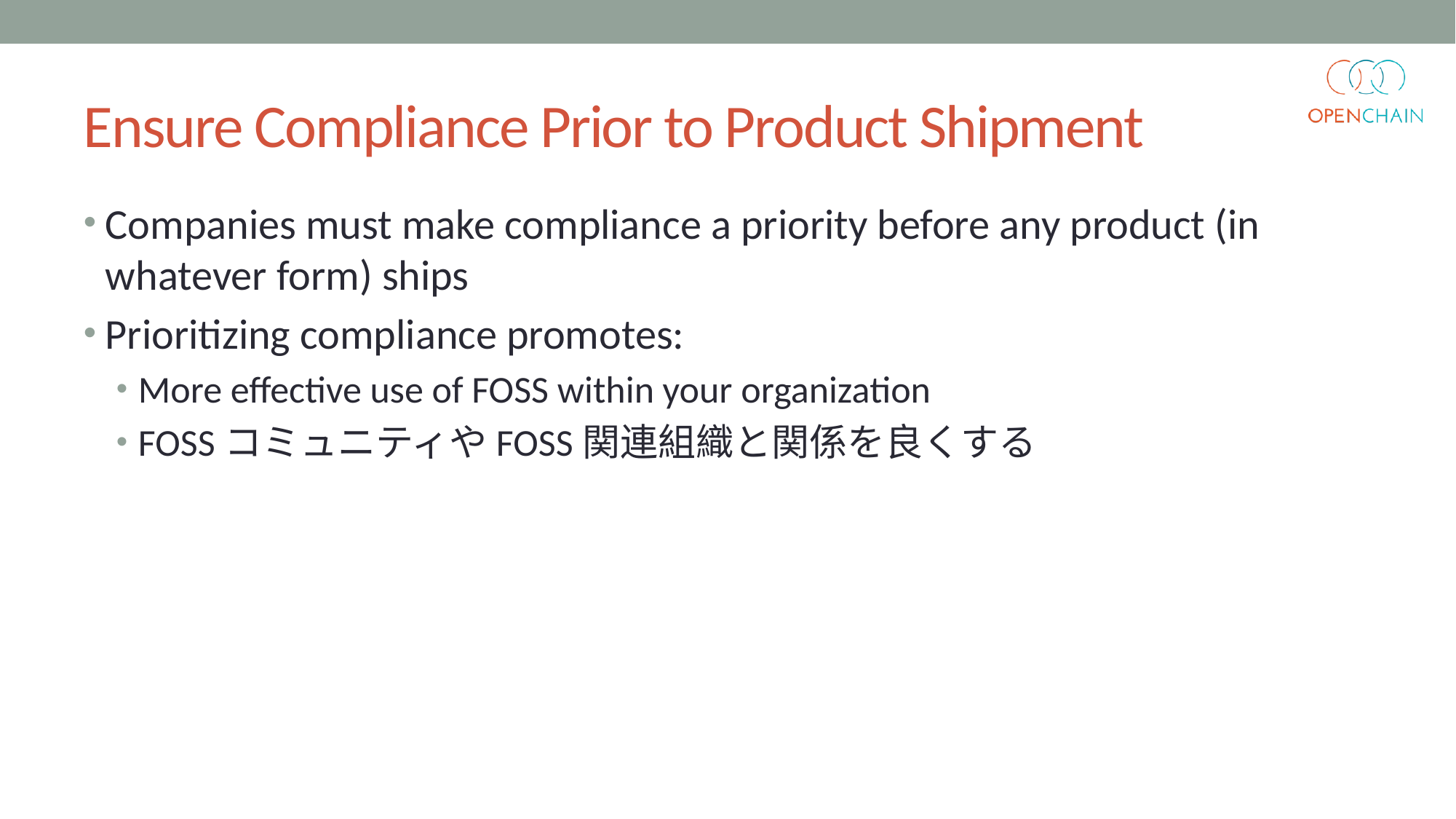

# Ensure Compliance Prior to Product Shipment
Companies must make compliance a priority before any product (in whatever form) ships
Prioritizing compliance promotes:
More effective use of FOSS within your organization
FOSSコミュニティやFOSS関連組織と関係を良くする